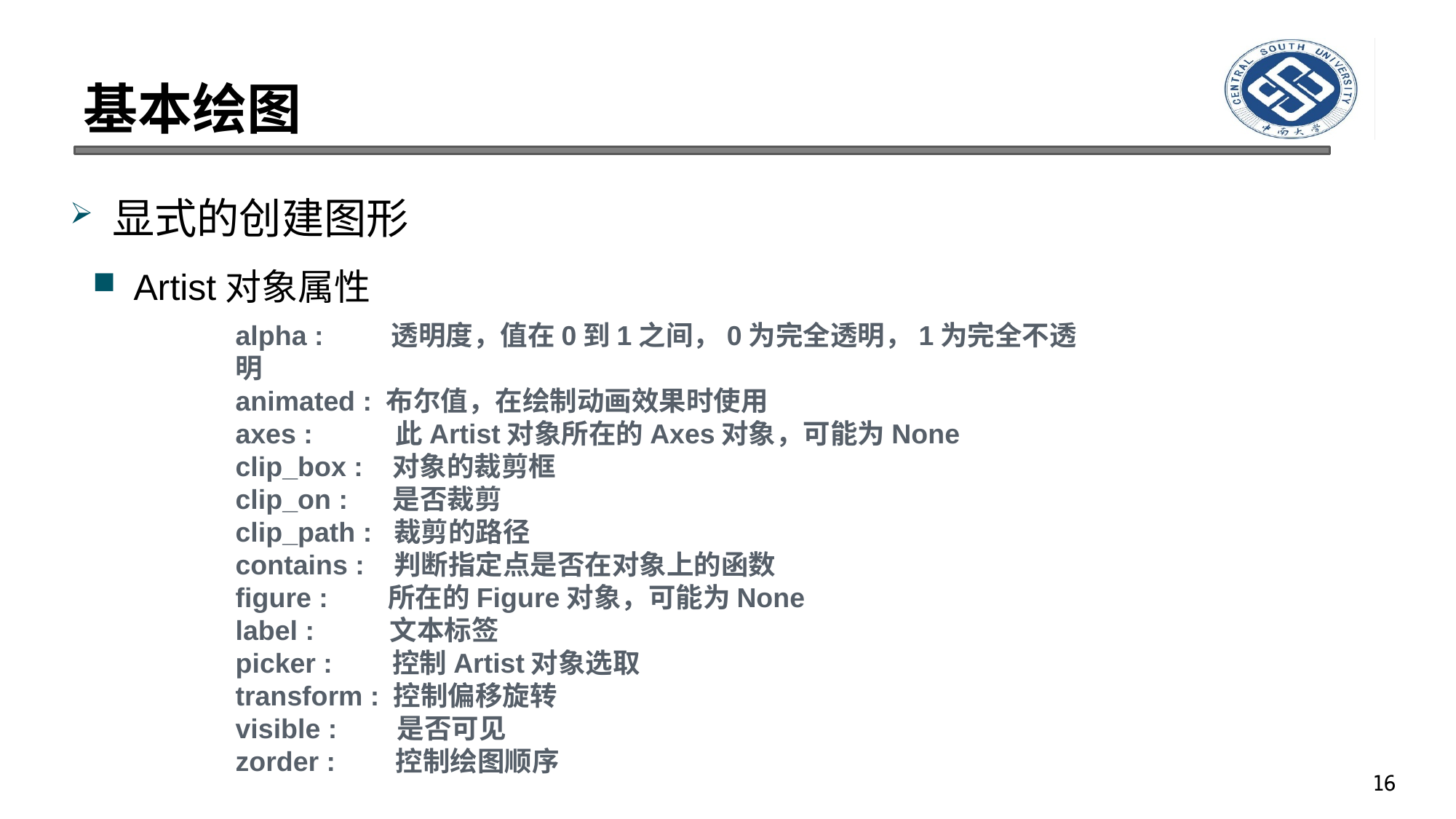

# 基本绘图
显式的创建图形
Artist对象属性
alpha :        透明度，值在0到1之间，0为完全透明，1为完全不透明 
animated : 布尔值，在绘制动画效果时使用 
axes :          此Artist对象所在的Axes对象，可能为None 
clip_box :   对象的裁剪框 
clip_on :     是否裁剪 
clip_path :  裁剪的路径 
contains :   判断指定点是否在对象上的函数 
figure :       所在的Figure对象，可能为None 
label :         文本标签 
picker :       控制Artist对象选取 
transform : 控制偏移旋转 
visible :       是否可见 
zorder :       控制绘图顺序
16